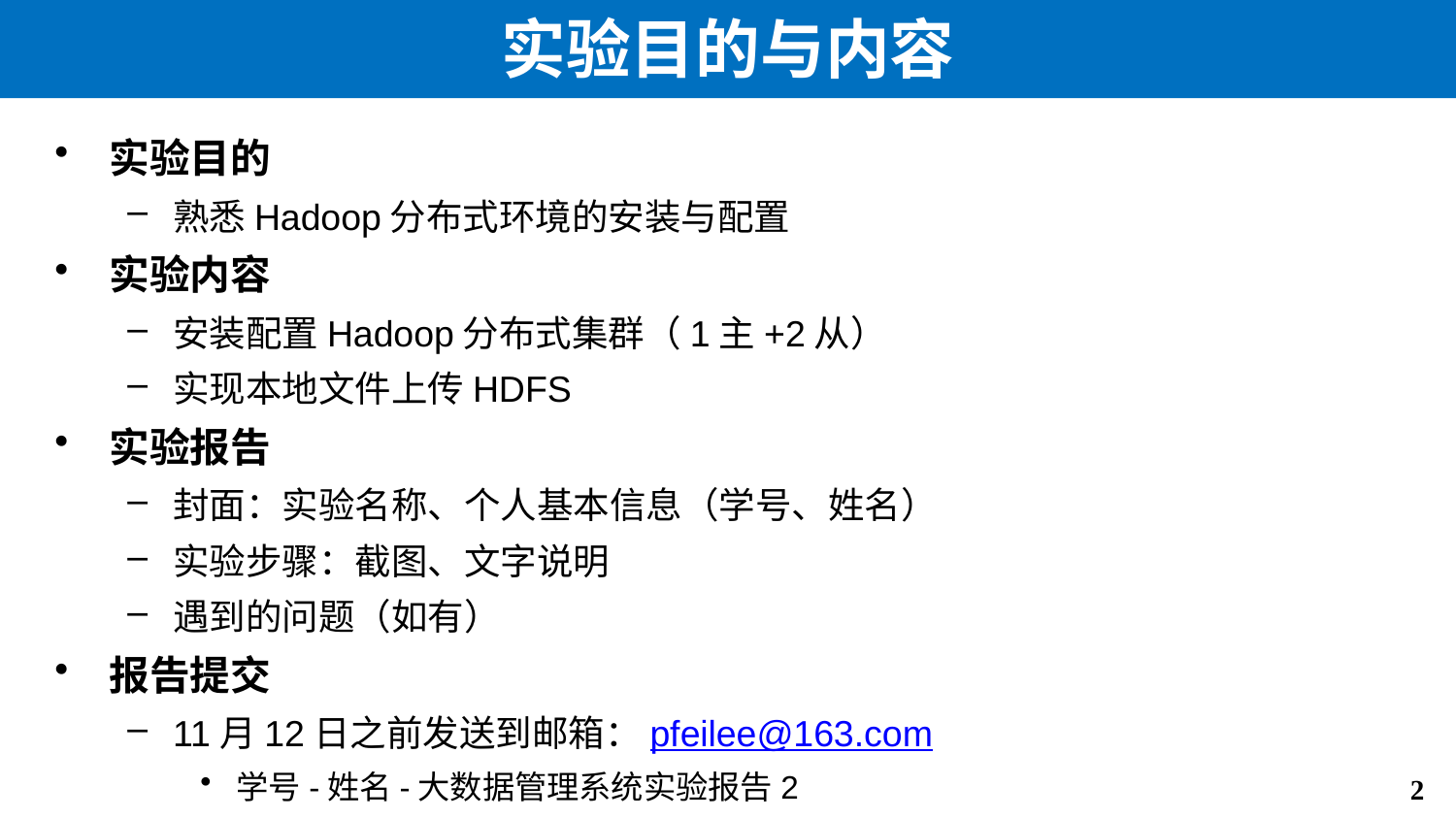

# 实验目的与内容
实验目的
熟悉Hadoop分布式环境的安装与配置
实验内容
安装配置Hadoop分布式集群（1主+2从）
实现本地文件上传HDFS
实验报告
封面：实验名称、个人基本信息（学号、姓名）
实验步骤：截图、文字说明
遇到的问题（如有）
报告提交
11月12日之前发送到邮箱：pfeilee@163.com
学号-姓名-大数据管理系统实验报告2